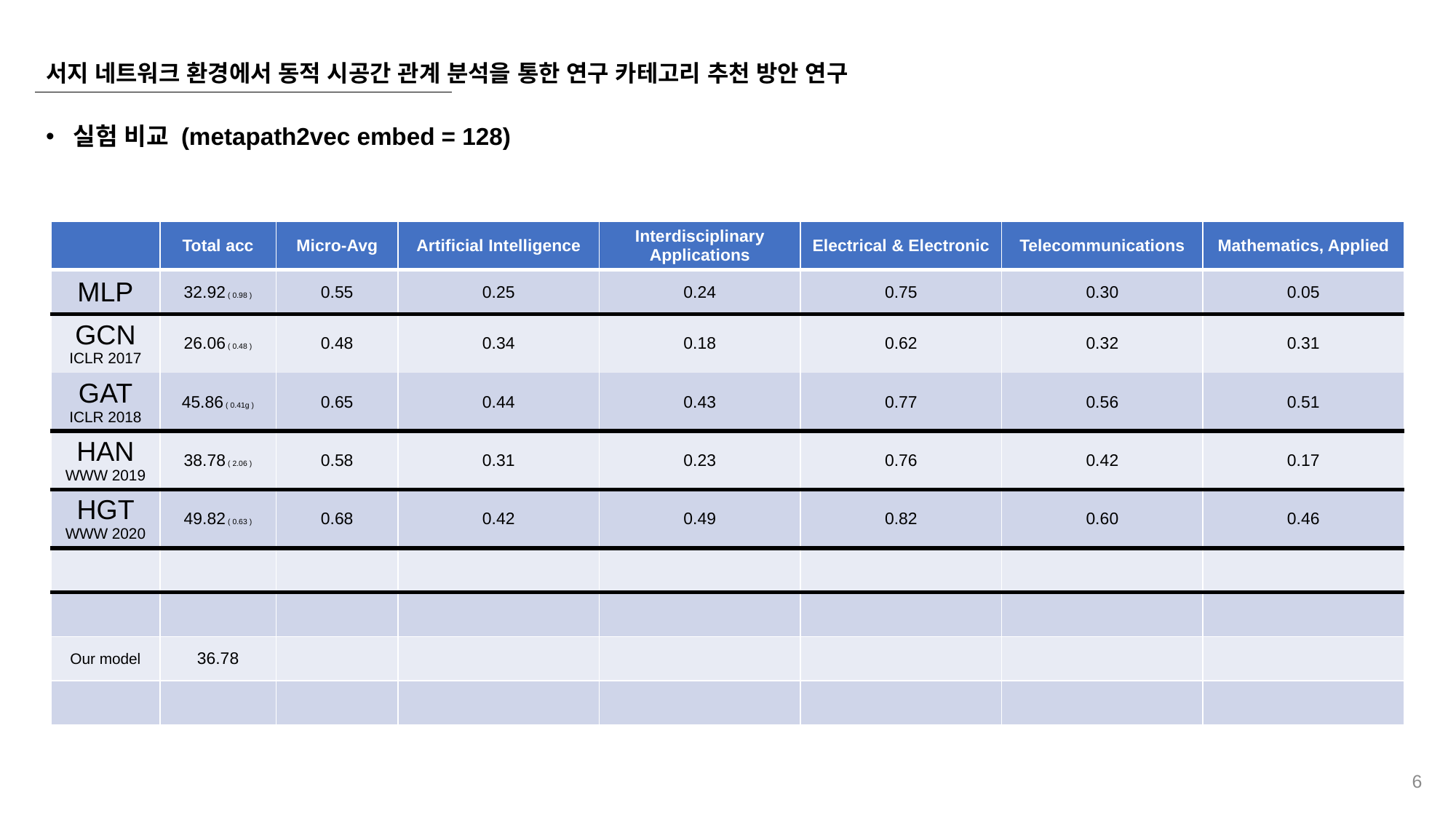

# 서지 네트워크 환경에서 동적 시공간 관계 분석을 통한 연구 카테고리 추천 방안 연구
실험 비교 (metapath2vec embed = 128)
|  | Total acc | Micro-Avg | Artificial Intelligence | Interdisciplinary Applications | Electrical & Electronic | Telecommunications | Mathematics, Applied |
| --- | --- | --- | --- | --- | --- | --- | --- |
| MLP | 32.92 ( 0.98 ) | 0.55 | 0.25 | 0.24 | 0.75 | 0.30 | 0.05 |
| GCN ICLR 2017 | 26.06 ( 0.48 ) | 0.48 | 0.34 | 0.18 | 0.62 | 0.32 | 0.31 |
| GAT ICLR 2018 | 45.86 ( 0.41g ) | 0.65 | 0.44 | 0.43 | 0.77 | 0.56 | 0.51 |
| HAN WWW 2019 | 38.78 ( 2.06 ) | 0.58 | 0.31 | 0.23 | 0.76 | 0.42 | 0.17 |
| HGT WWW 2020 | 49.82 ( 0.63 ) | 0.68 | 0.42 | 0.49 | 0.82 | 0.60 | 0.46 |
|  |  |  |  |  |  |  |  |
|  |  |  |  |  |  |  |  |
| Our model | 36.78 |  |  |  |  |  |  |
|  |  |  |  |  |  |  |  |
6